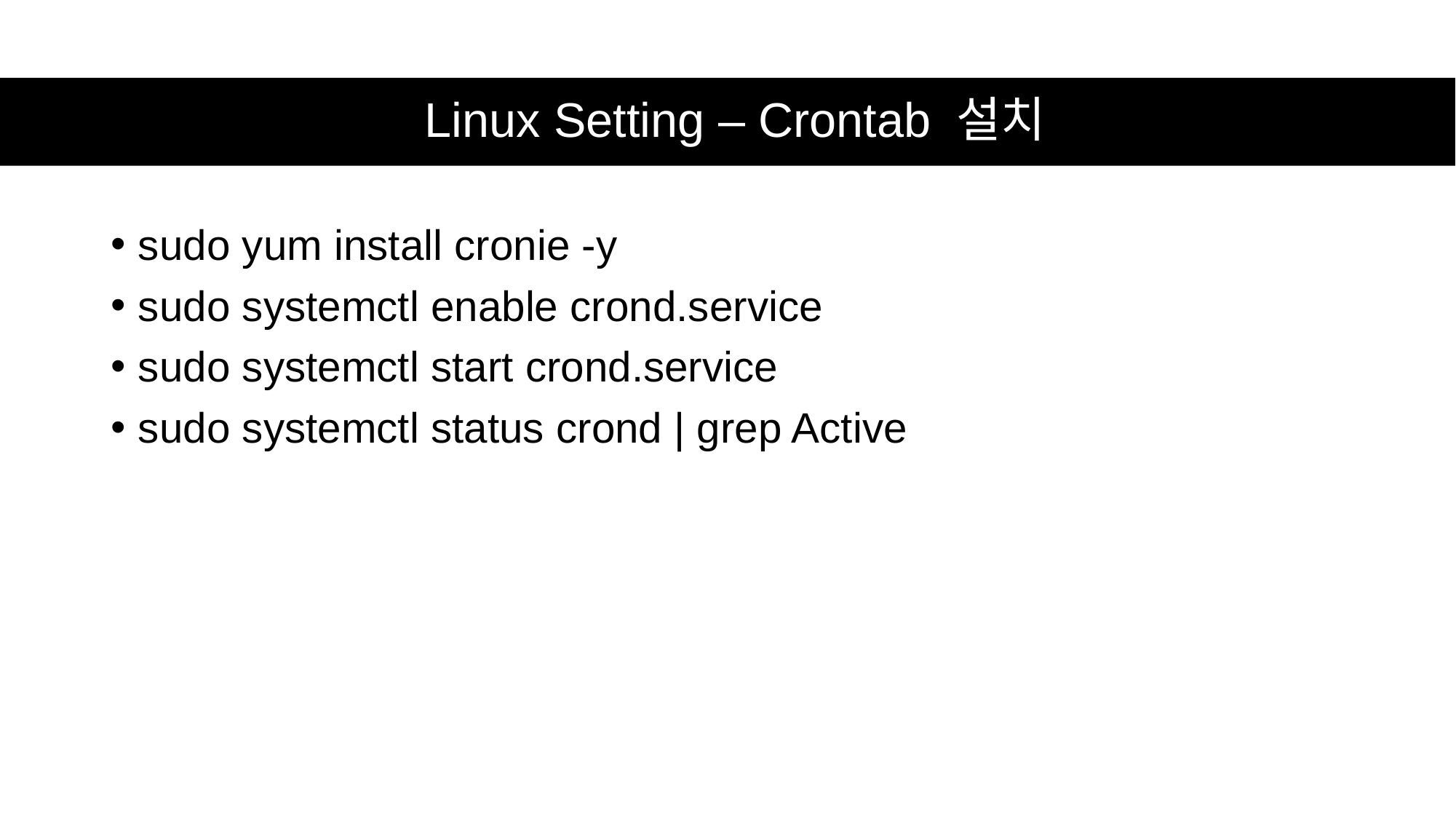

# Linux Setting – Crontab 설치

sudo yum install cronie -y
sudo systemctl enable crond.service
sudo systemctl start crond.service
sudo systemctl status crond | grep Active